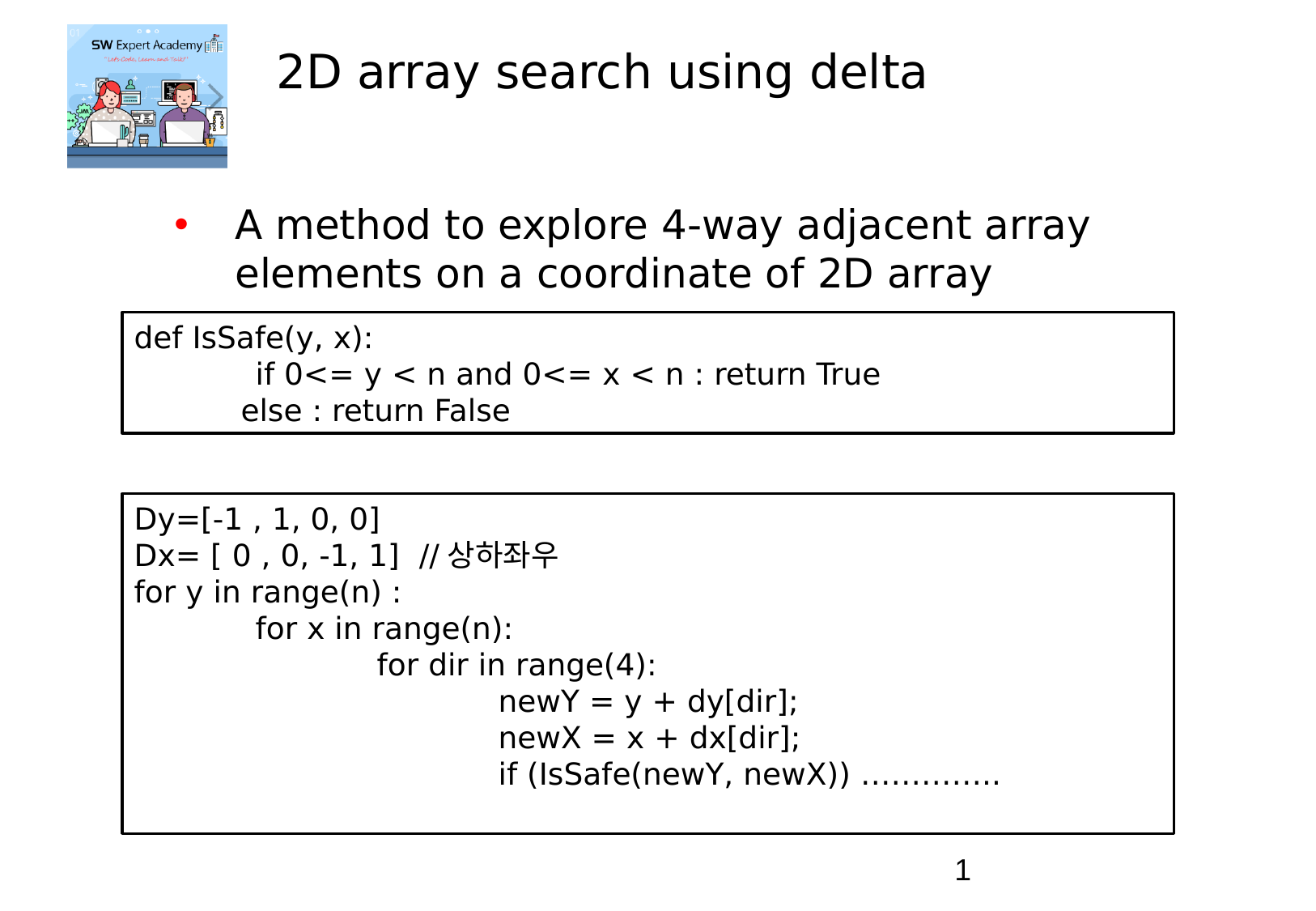

# 2D array search using delta
A method to explore 4-way adjacent array elements on a coordinate of 2D array
def IsSafe(y, x):
	if 0<= y < n and 0<= x < n : return True
           else : return False
Dy=[-1 , 1, 0, 0]
Dx= [ 0 , 0, -1, 1]  //상하좌우
for y in range(n) :
	for x in range(n):
		for dir in range(4):
			newY = y + dy[dir];
			newX = x + dx[dir];
			if (IsSafe(newY, newX)) …………..

1